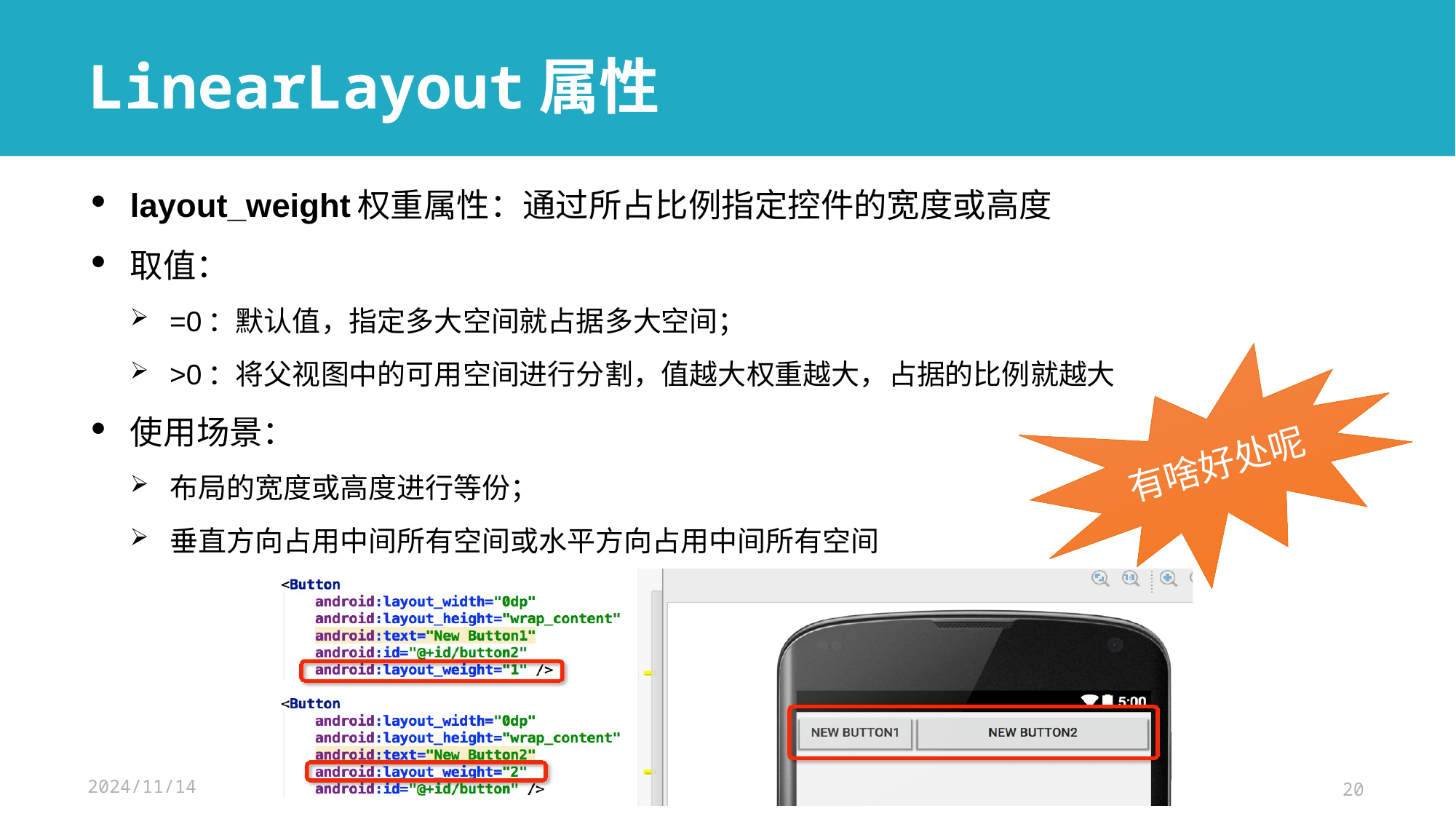

# LinearLayout属性
layout_weight权重属性：通过所占比例指定控件的宽度或高度
取值：
=0：默认值，指定多大空间就占据多大空间；
>0：将父视图中的可用空间进行分割，值越大权重越大，占据的比例就越大
使用场景：
布局的宽度或高度进行等份；
垂直方向占用中间所有空间或水平方向占用中间所有空间

有啥好处呢

2024/11/14
第3章 Android基础界面设计
20